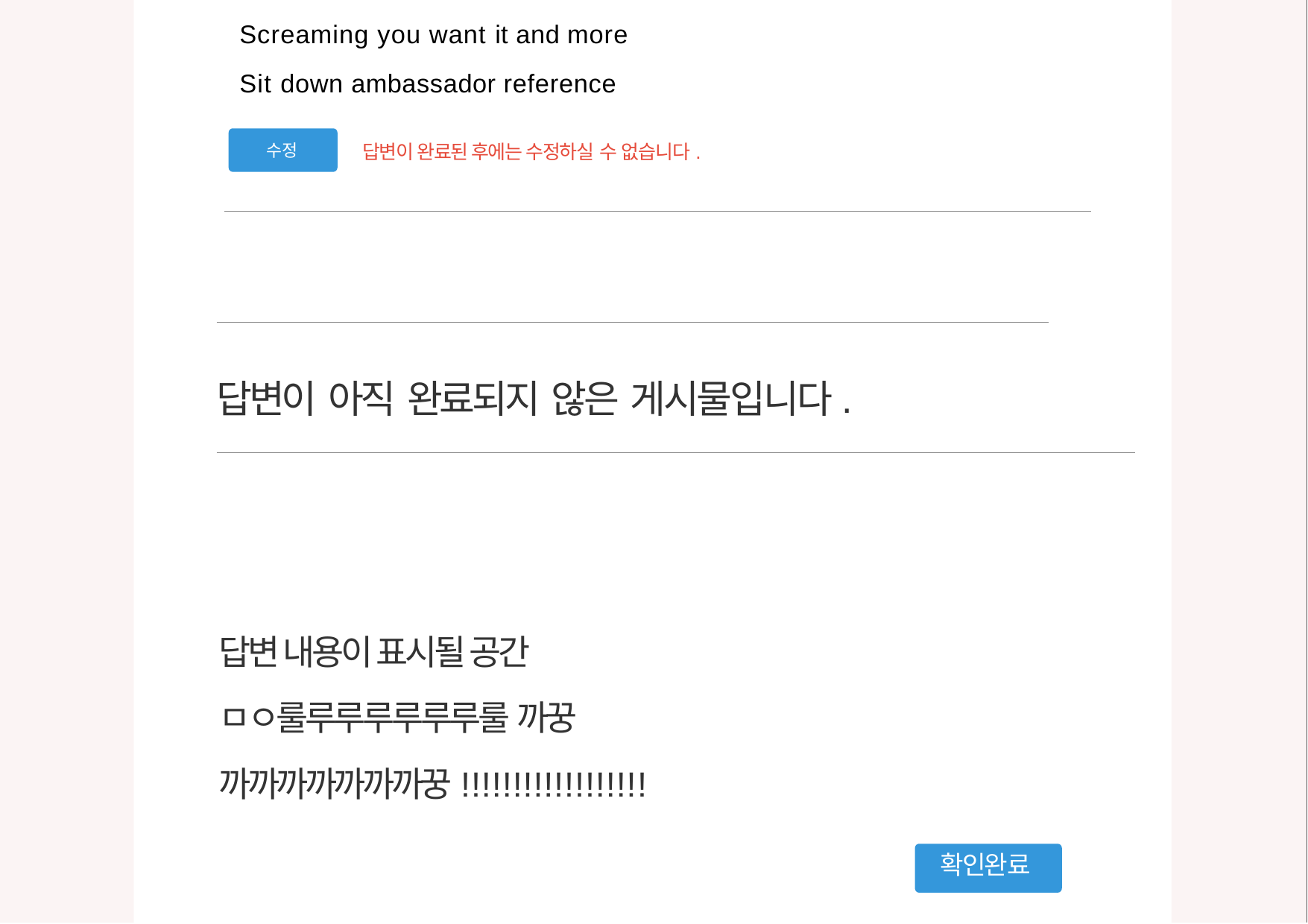

Screaming you want it and more  Sit down ambassador reference

답변이 완료된 후에는 수정하실 수 없습니다.
수정

답변이 아직 완료되지 않은 게시물입니다.

답변 내용이 표시될 공간  ㅁㅇ룰루루루루루루룰 까꿍  까까까까까까까꿍!!!!!!!!!!!!!!!!!!

확인완료